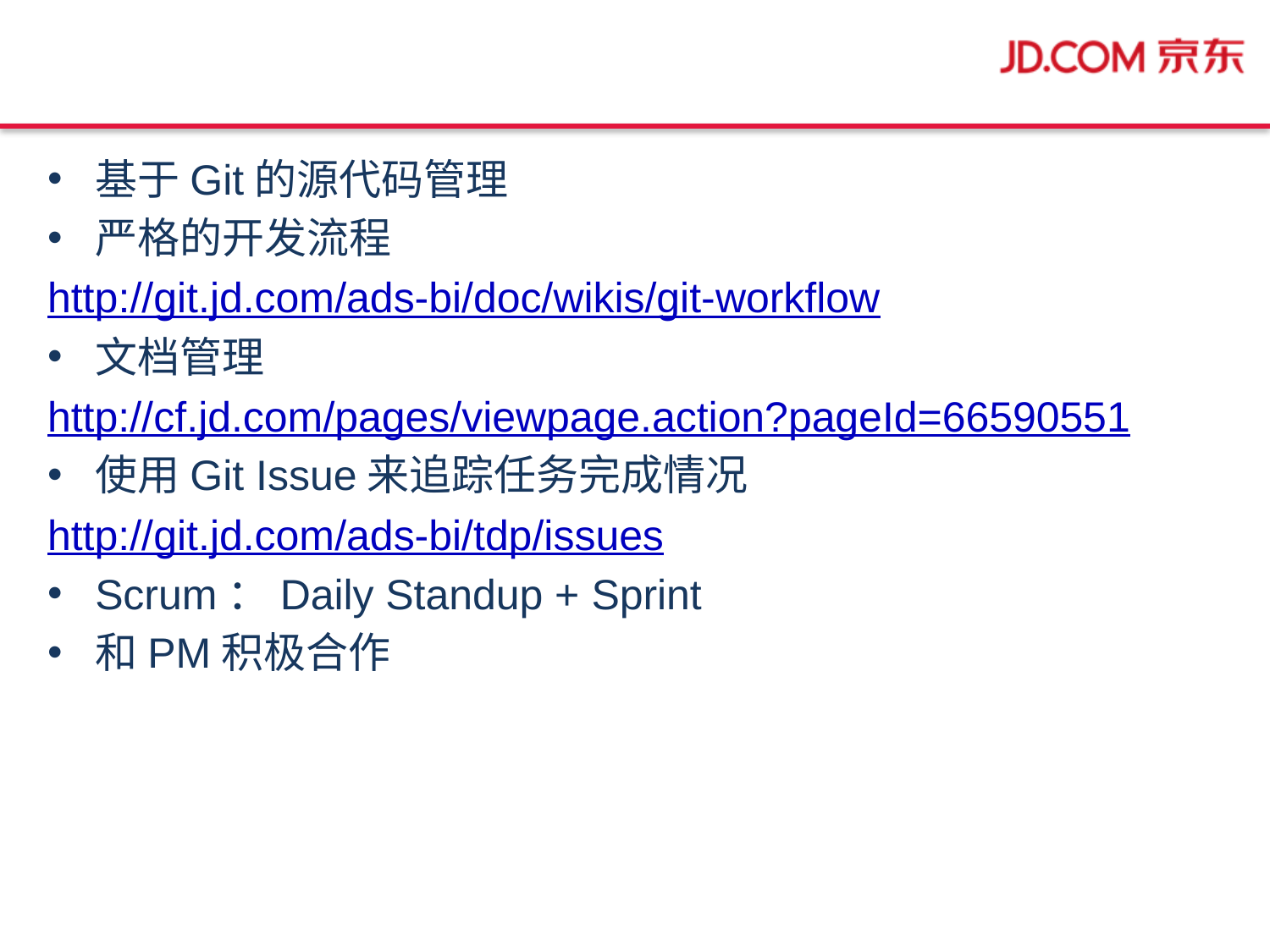

#
基于Git的源代码管理
严格的开发流程
http://git.jd.com/ads-bi/doc/wikis/git-workflow
文档管理
http://cf.jd.com/pages/viewpage.action?pageId=66590551
使用Git Issue来追踪任务完成情况
http://git.jd.com/ads-bi/tdp/issues
Scrum：Daily Standup + Sprint
和PM积极合作